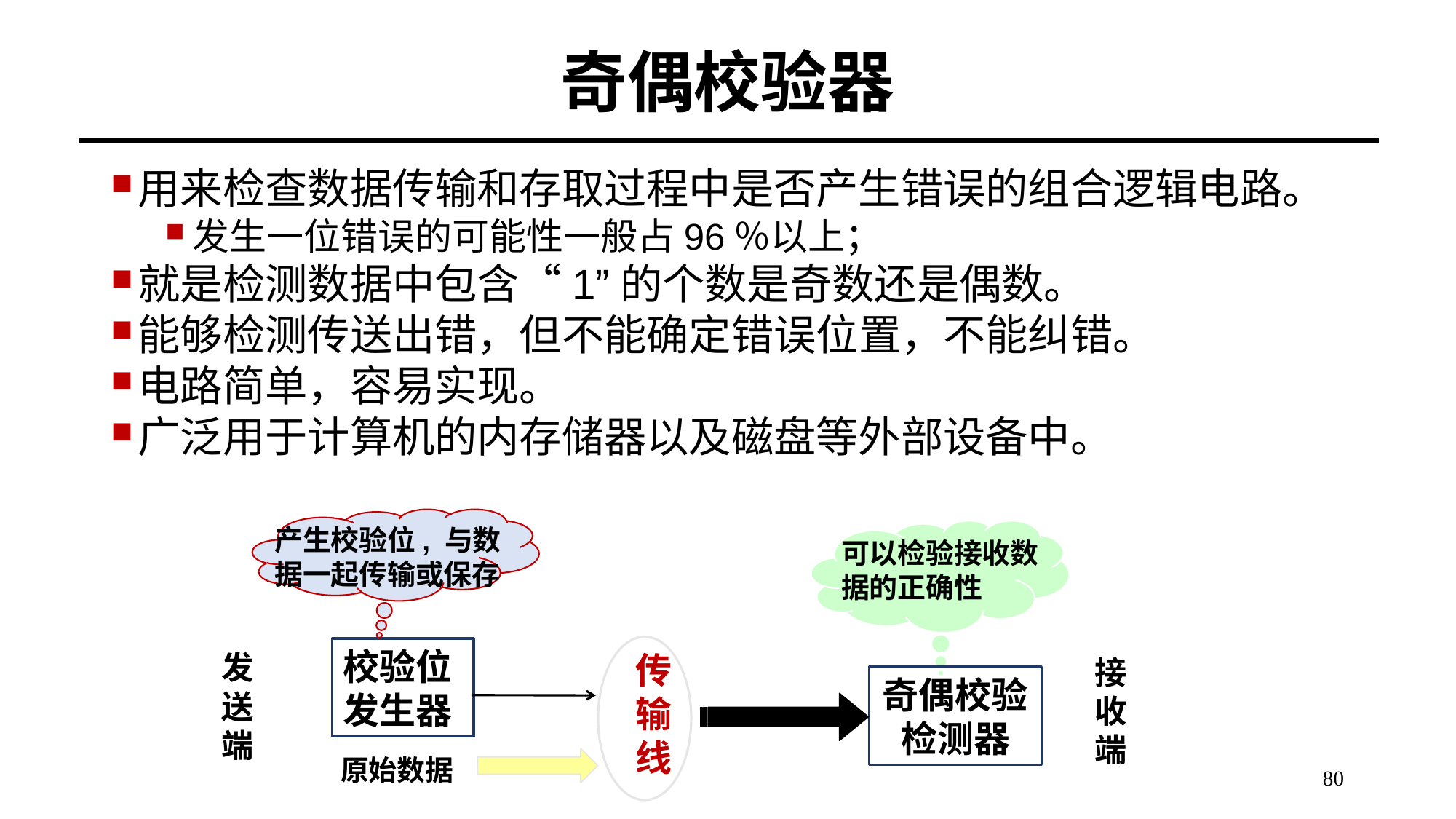

# 奇偶校验器
用来检查数据传输和存取过程中是否产生错误的组合逻辑电路。
发生一位错误的可能性一般占96％以上；
就是检测数据中包含“1”的个数是奇数还是偶数。
能够检测传送出错，但不能确定错误位置，不能纠错。
电路简单，容易实现。
广泛用于计算机的内存储器以及磁盘等外部设备中。

产生校验位, 与数据一起传输或保存

可以检验接收数据的正确性

传
输
线
接收端
奇偶校验检测器

校验位发生器
发送端
原始数据
80